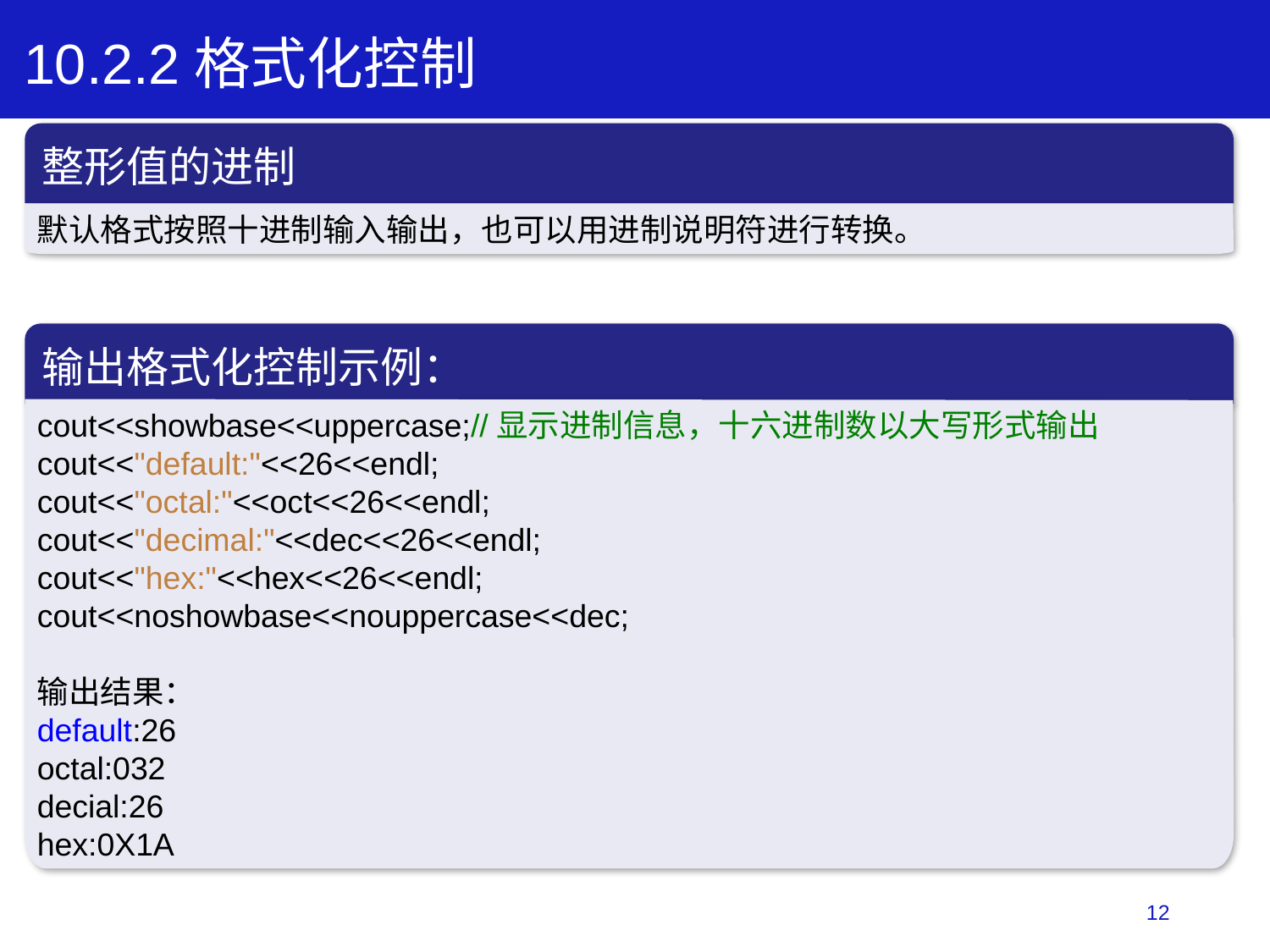

10.2.2格式化控制
整形值的进制
默认格式按照十进制输入输出，也可以用进制说明符进行转换。
输出格式化控制示例：
cout<<showbase<<uppercase;//显示进制信息，十六进制数以大写形式输出
cout<<"default:"<<26<<endl;
cout<<"octal:"<<oct<<26<<endl;
cout<<"decimal:"<<dec<<26<<endl;
cout<<"hex:"<<hex<<26<<endl;
cout<<noshowbase<<nouppercase<<dec;

输出结果：
default:26
octal:032
decial:26
hex:0X1A
12